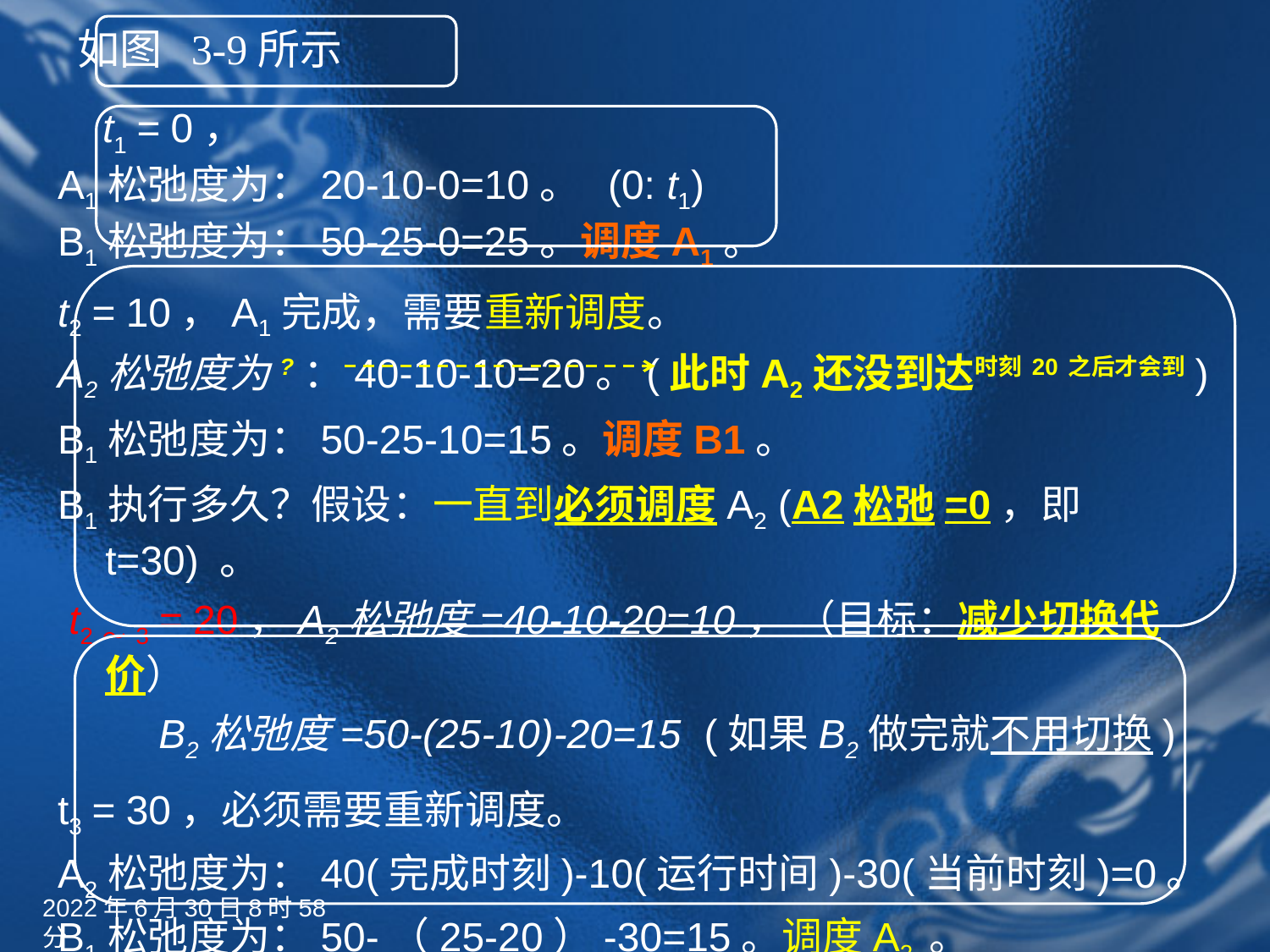

如图  3-9所示
    t1 = 0，
A1松弛度为：20-10-0=10。  (0: t1)
B1松弛度为：50-25-0=25。调度A1。
t2 = 10，A1完成，需要重新调度。
A2松弛度为?：40-10-10=20。(此时A2还没到达时刻20之后才会到)
B1松弛度为：50-25-10=15。调度B1。
B1执行多久？假设：一直到必须调度A2 (A2松弛=0，即t=30) 。
 t2～3 = 20，A2松弛度=40-10-20=10， （目标：减少切换代价）
         B2松弛度=50-(25-10)-20=15  (如果B2做完就不用切换)
t3 = 30，必须需要重新调度。
A2松弛度为：40(完成时刻)-10(运行时间)-30(当前时刻)=0。
B1松弛度为：50-（25-20）-30=15。调度A2 。
A2直到完成，期间勿需调度B1 (t=40时，B1松弛度仍>0)
……（自学）

#

2022年6月30日8时58分